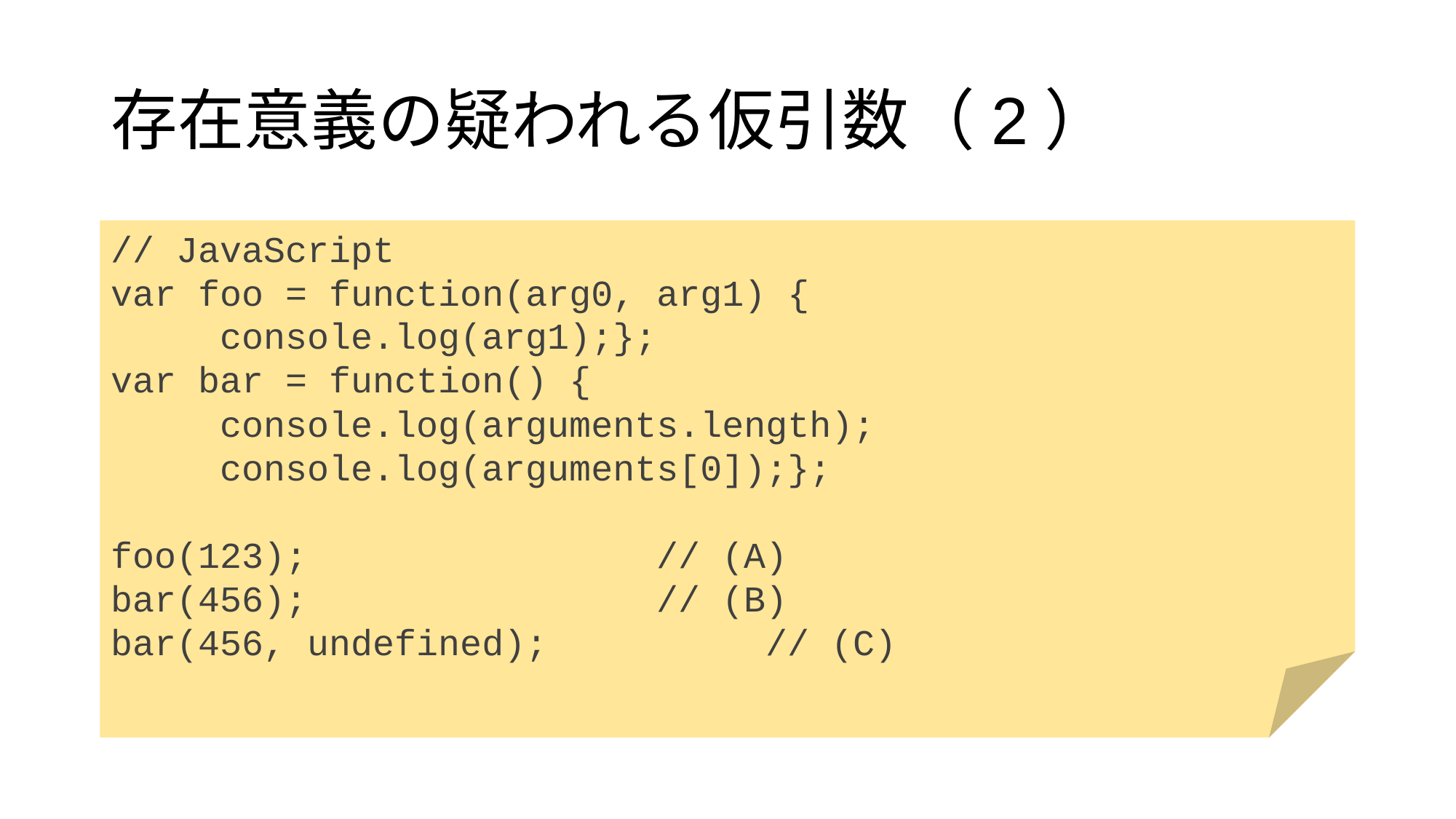

# 存在意義の疑われる仮引数（2）

// JavaScript
var foo = function(arg0, arg1) {
	console.log(arg1);};
var bar = function() {
	console.log(arguments.length);
	console.log(arguments[0]);};

foo(123);				// (A)
bar(456);				// (B)
bar(456, undefined);		// (C)